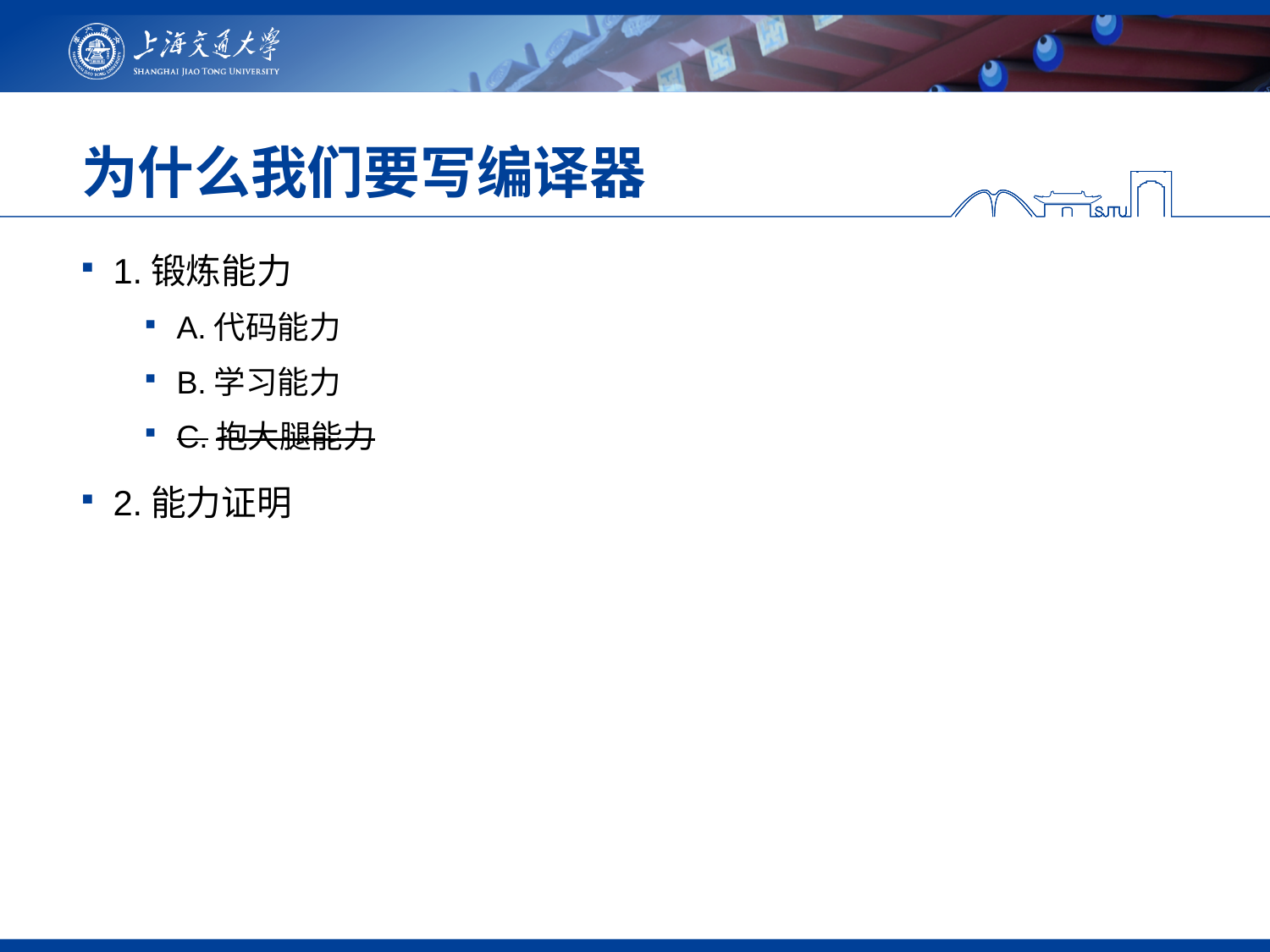

# 为什么我们要写编译器
1.锻炼能力
A.代码能力
B.学习能力
C.抱大腿能力
2.能力证明